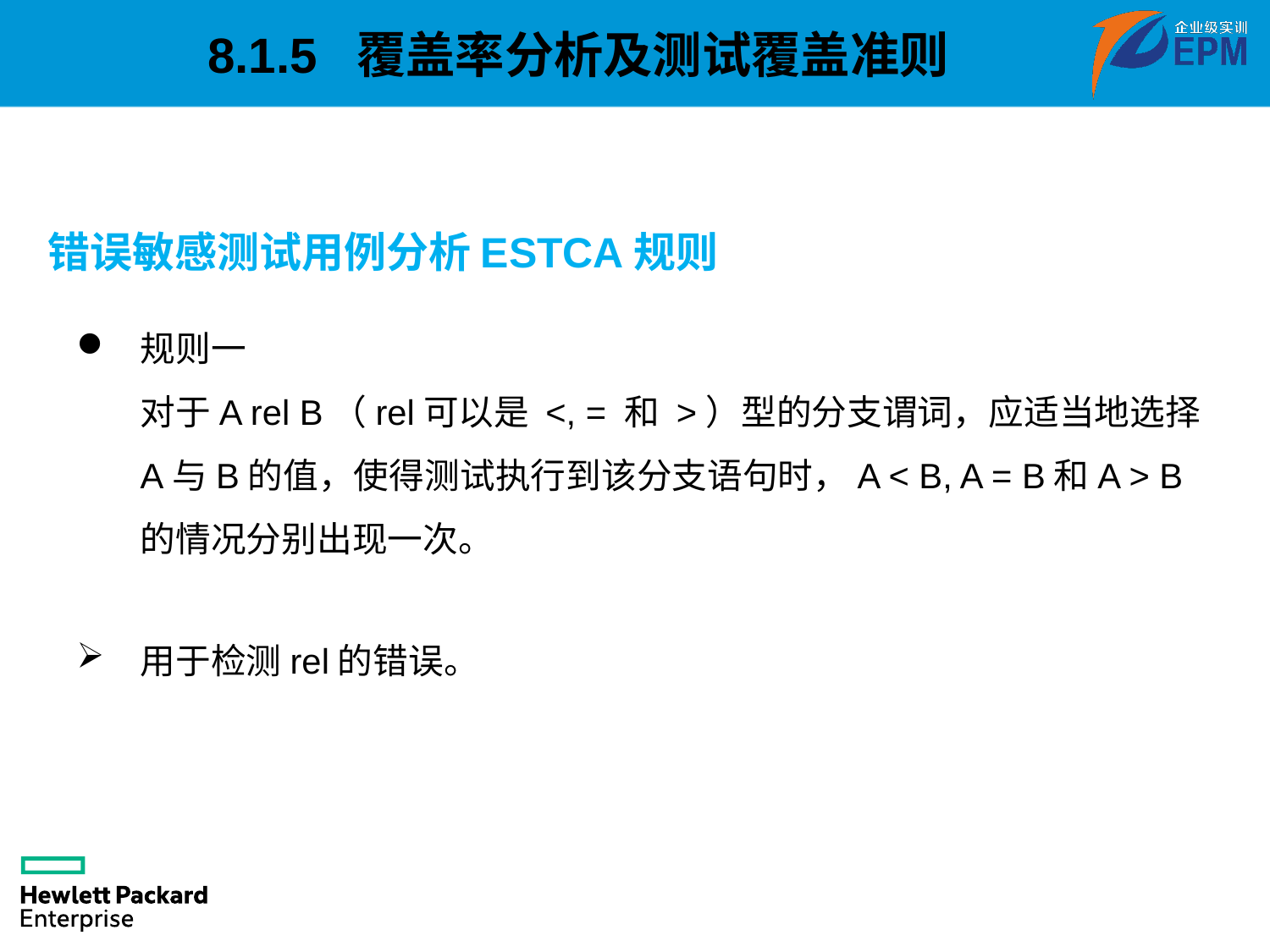

8.1.5  覆盖率分析及测试覆盖准则
错误敏感测试用例分析ESTCA规则

规则一
对于A rel B（rel可以是 <, = 和 >）型的分支谓词，应适当地选择A与B的值，使得测试执行到该分支语句时，A < B, A = B和A > B的情况分别出现一次。

用于检测rel的错误。